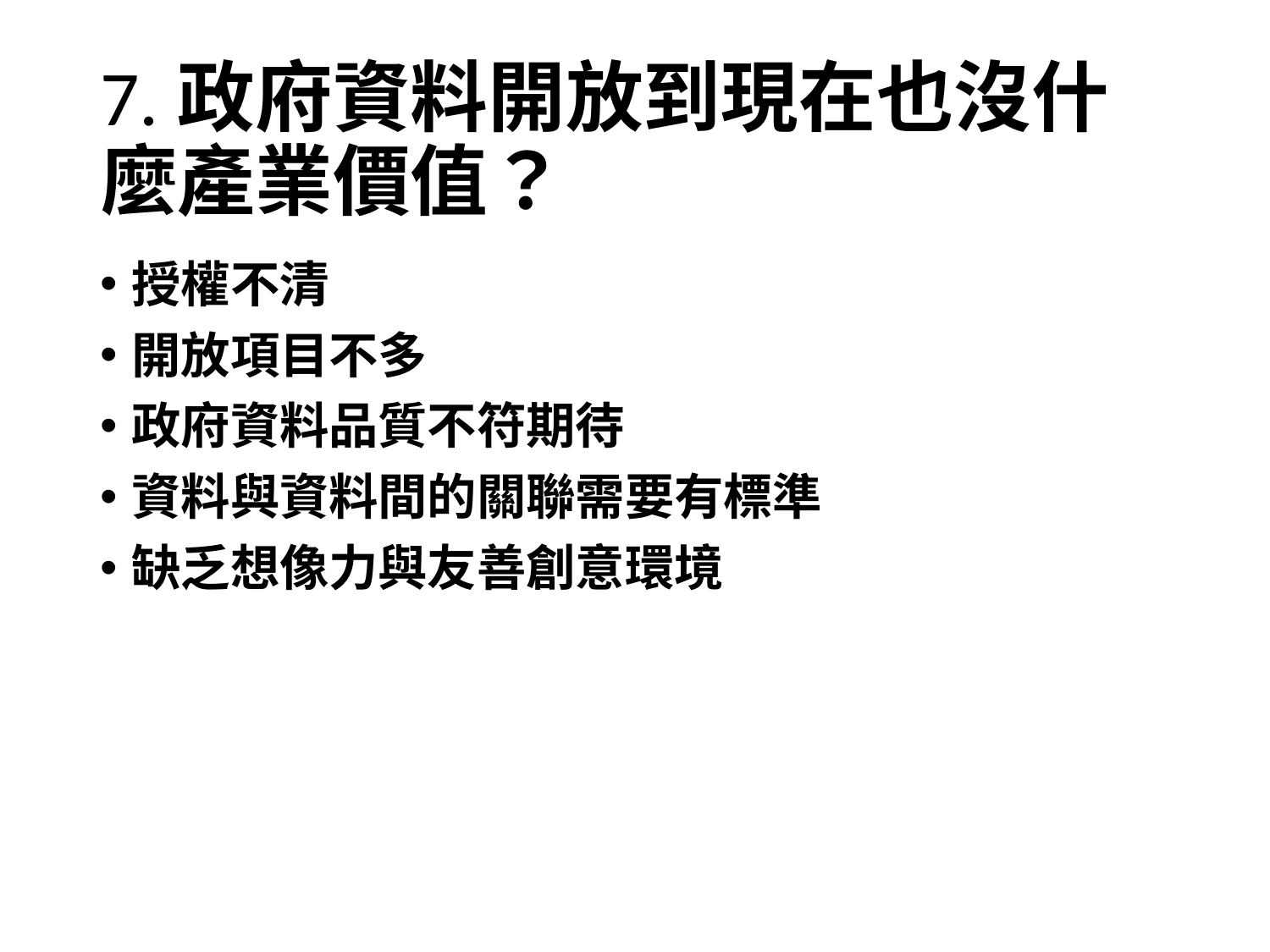

# 7.政府資料開放到現在也沒什麼產業價值？
授權不清
開放項目不多
政府資料品質不符期待
資料與資料間的關聯需要有標準
缺乏想像力與友善創意環境